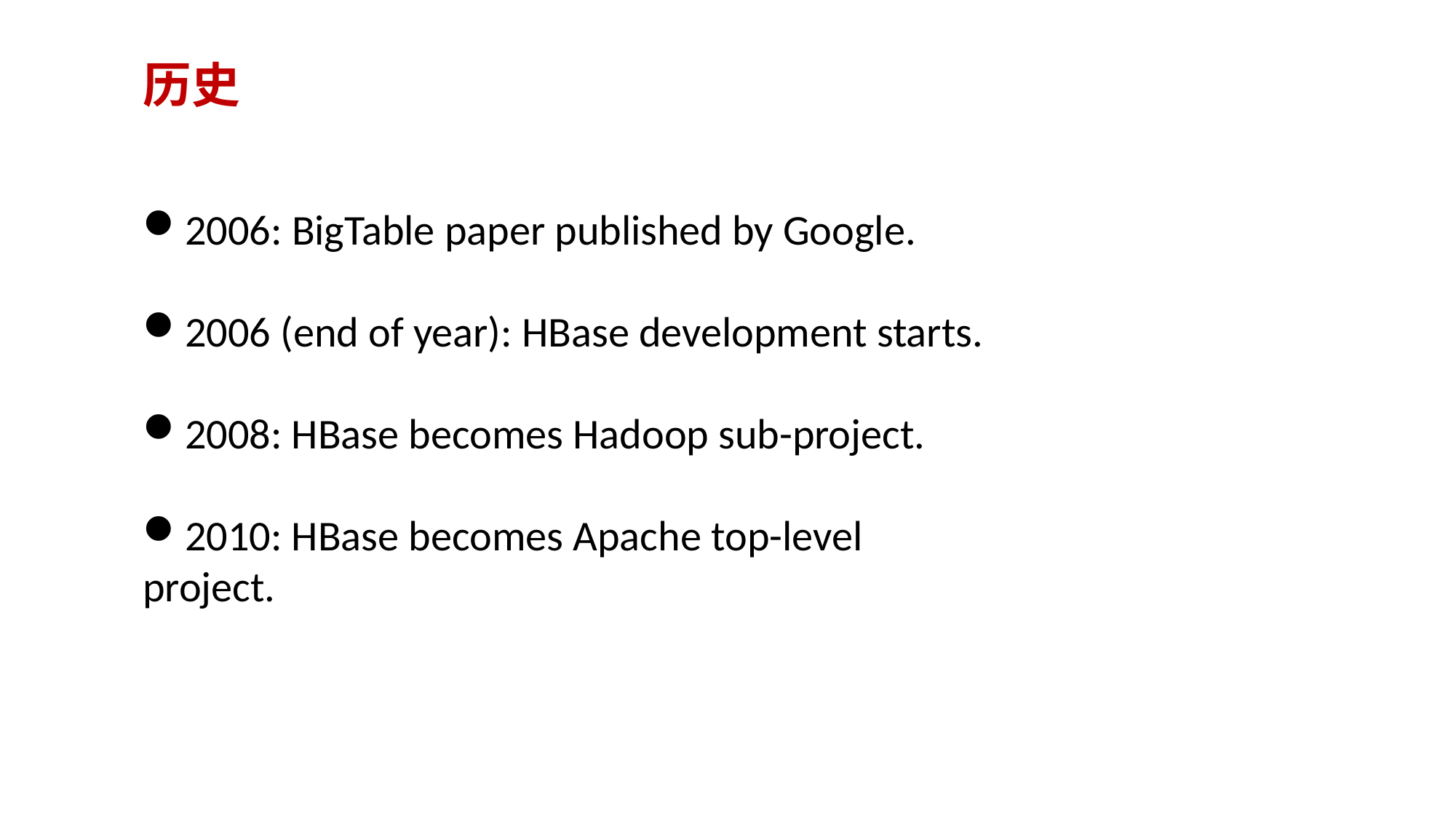

# 历史
2006: BigTable paper published by Google.

2006 (end of year): HBase development starts.

2008: HBase becomes Hadoop sub-project.

2010: HBase becomes Apache top-level project.